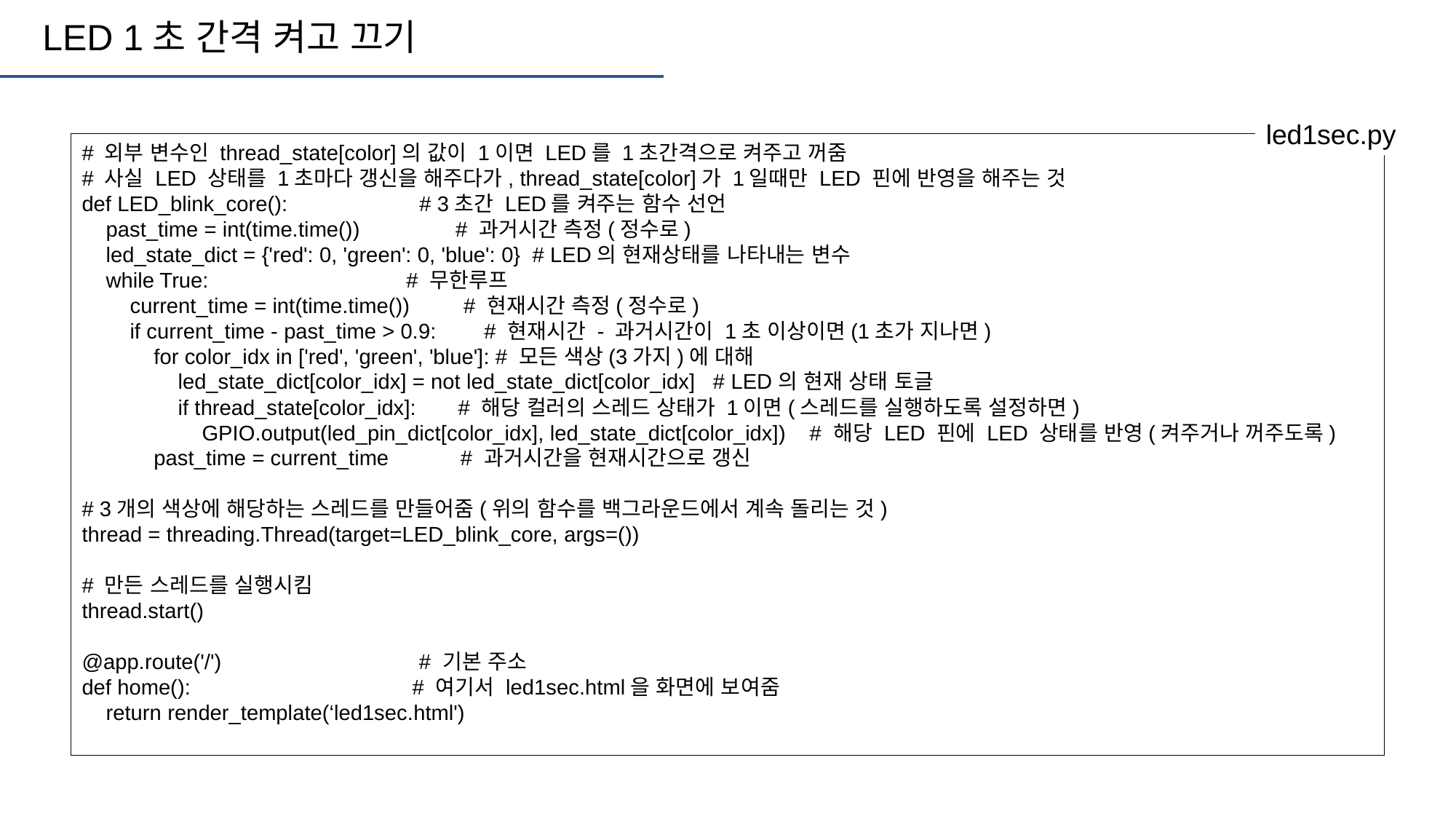

LED 1초 간격 켜고 끄기
led1sec.py
# 외부 변수인 thread_state[color]의 값이 1이면 LED를 1초간격으로 켜주고 꺼줌
# 사실 LED 상태를 1초마다 갱신을 해주다가, thread_state[color]가 1일때만 LED 핀에 반영을 해주는 것
def LED_blink_core():                      # 3초간 LED를 켜주는 함수 선언
    past_time = int(time.time())                # 과거시간 측정(정수로)
    led_state_dict = {'red': 0, 'green': 0, 'blue': 0}  # LED의 현재상태를 나타내는 변수
    while True:                                 # 무한루프
        current_time = int(time.time())         # 현재시간 측정(정수로)
        if current_time - past_time > 0.9:        # 현재시간 - 과거시간이 1초 이상이면(1초가 지나면)
            for color_idx in ['red', 'green', 'blue']: # 모든 색상(3가지)에 대해
                led_state_dict[color_idx] = not led_state_dict[color_idx]   # LED의 현재 상태 토글
                if thread_state[color_idx]:       # 해당 컬러의 스레드 상태가 1이면(스레드를 실행하도록 설정하면)
                    GPIO.output(led_pin_dict[color_idx], led_state_dict[color_idx])    # 해당 LED 핀에 LED 상태를 반영(켜주거나 꺼주도록)
            past_time = current_time            # 과거시간을 현재시간으로 갱신

# 3개의 색상에 해당하는 스레드를 만들어줌(위의 함수를 백그라운드에서 계속 돌리는 것)
thread = threading.Thread(target=LED_blink_core, args=())

# 만든 스레드를 실행시킴
thread.start()

@app.route('/')                                 # 기본 주소
def home():                                     # 여기서 led1sec.html을 화면에 보여줌
    return render_template(‘led1sec.html')